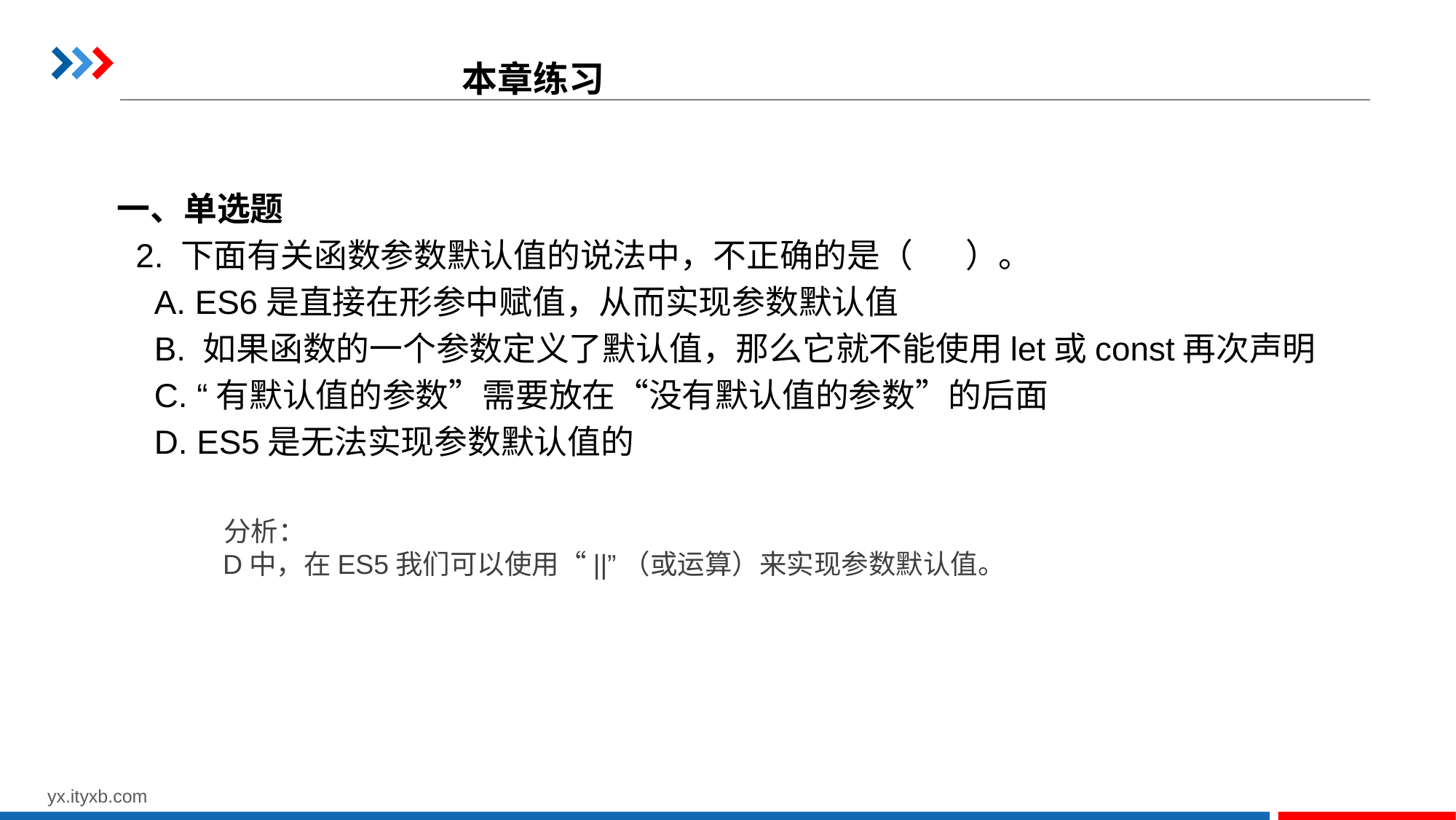

本章练习
一、单选题
  2. 下面有关函数参数默认值的说法中，不正确的是（       ）。
    A. ES6是直接在形参中赋值，从而实现参数默认值
    B. 如果函数的一个参数定义了默认值，那么它就不能使用let或const再次声明
    C. “有默认值的参数”需要放在“没有默认值的参数”的后面
    D. ES5是无法实现参数默认值的
    分析：
    D中，在ES5我们可以使用“||”（或运算）来实现参数默认值。